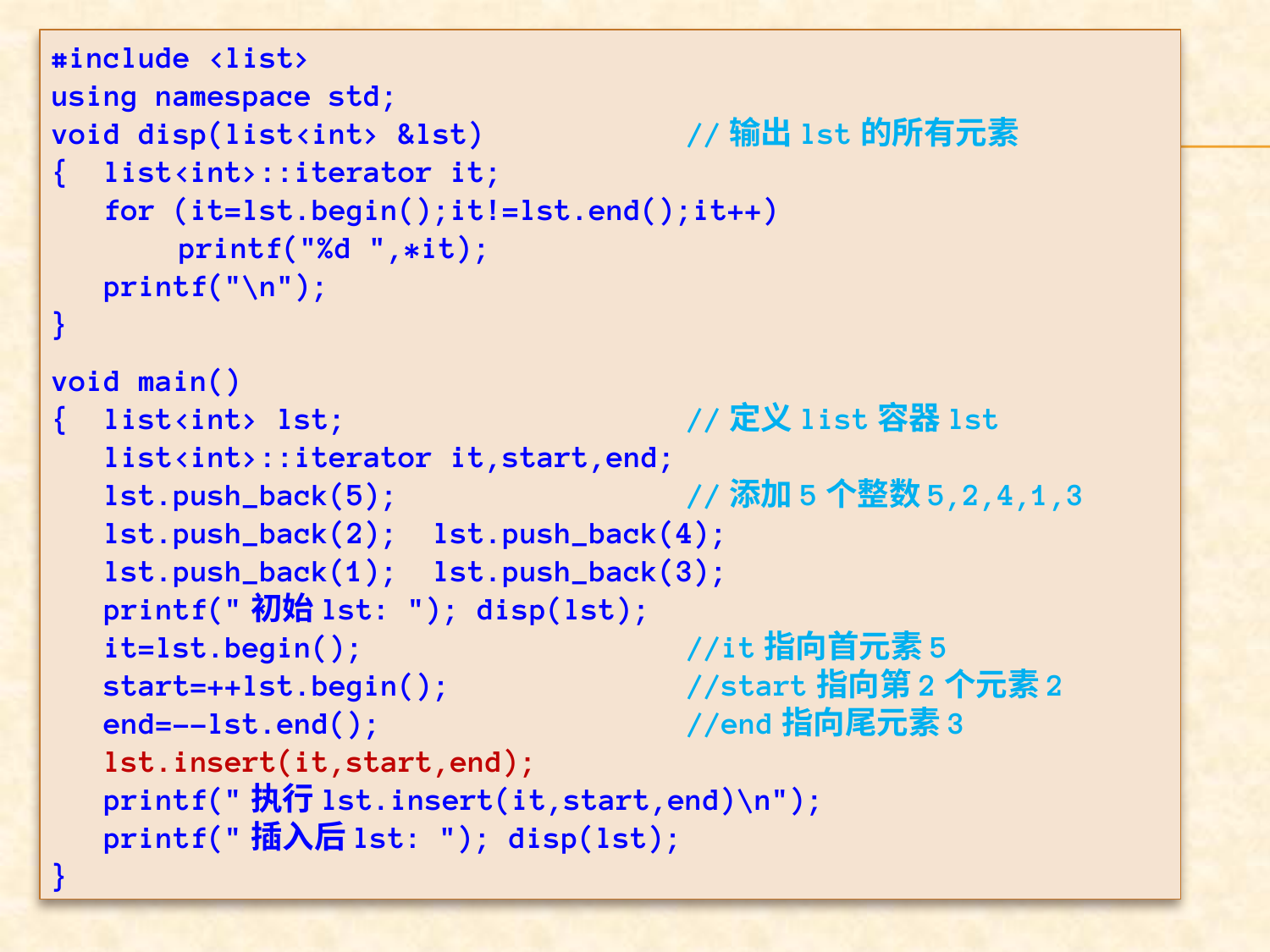

#include <list>
using namespace std;
void disp(list<int> &lst)		//输出lst的所有元素
{  list<int>::iterator it;
   for (it=lst.begin();it!=lst.end();it++)
	printf("%d ",*it);
   printf("\n");
}
void main()
{  list<int> lst;			//定义list容器lst
   list<int>::iterator it,start,end;
   lst.push_back(5);			//添加5个整数5,2,4,1,3
   lst.push_back(2);  lst.push_back(4);
   lst.push_back(1);  lst.push_back(3);
   printf("初始lst: "); disp(lst);
   it=lst.begin();			//it指向首元素5
   start=++lst.begin();		//start指向第2个元素2
   end=--lst.end();			//end指向尾元素3
   lst.insert(it,start,end);
   printf("执行lst.insert(it,start,end)\n");
   printf("插入后lst: "); disp(lst);
}